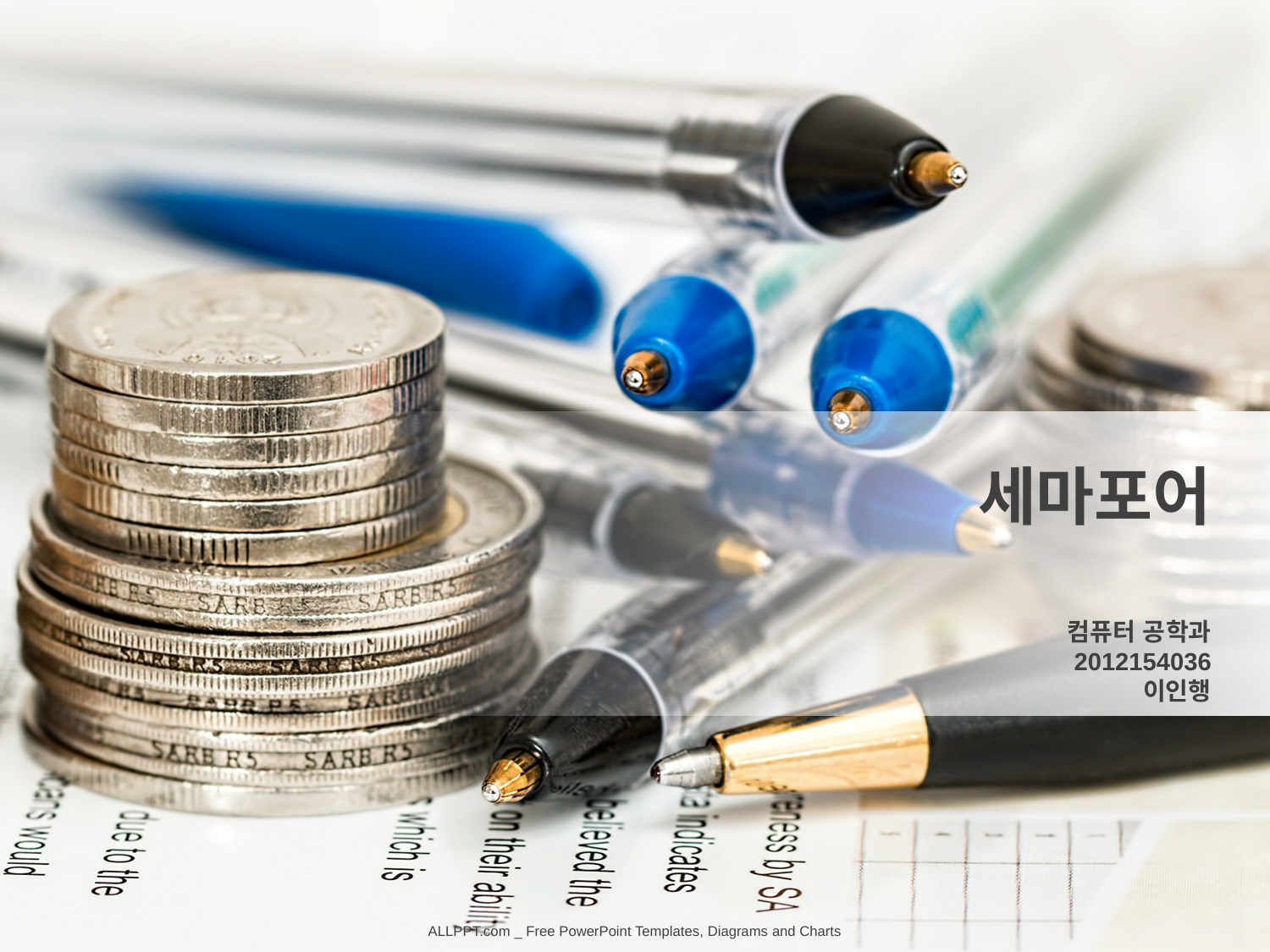

세마포어
컴퓨터 공학과
2012154036
이인행
ALLPPT.com _ Free PowerPoint Templates, Diagrams and Charts